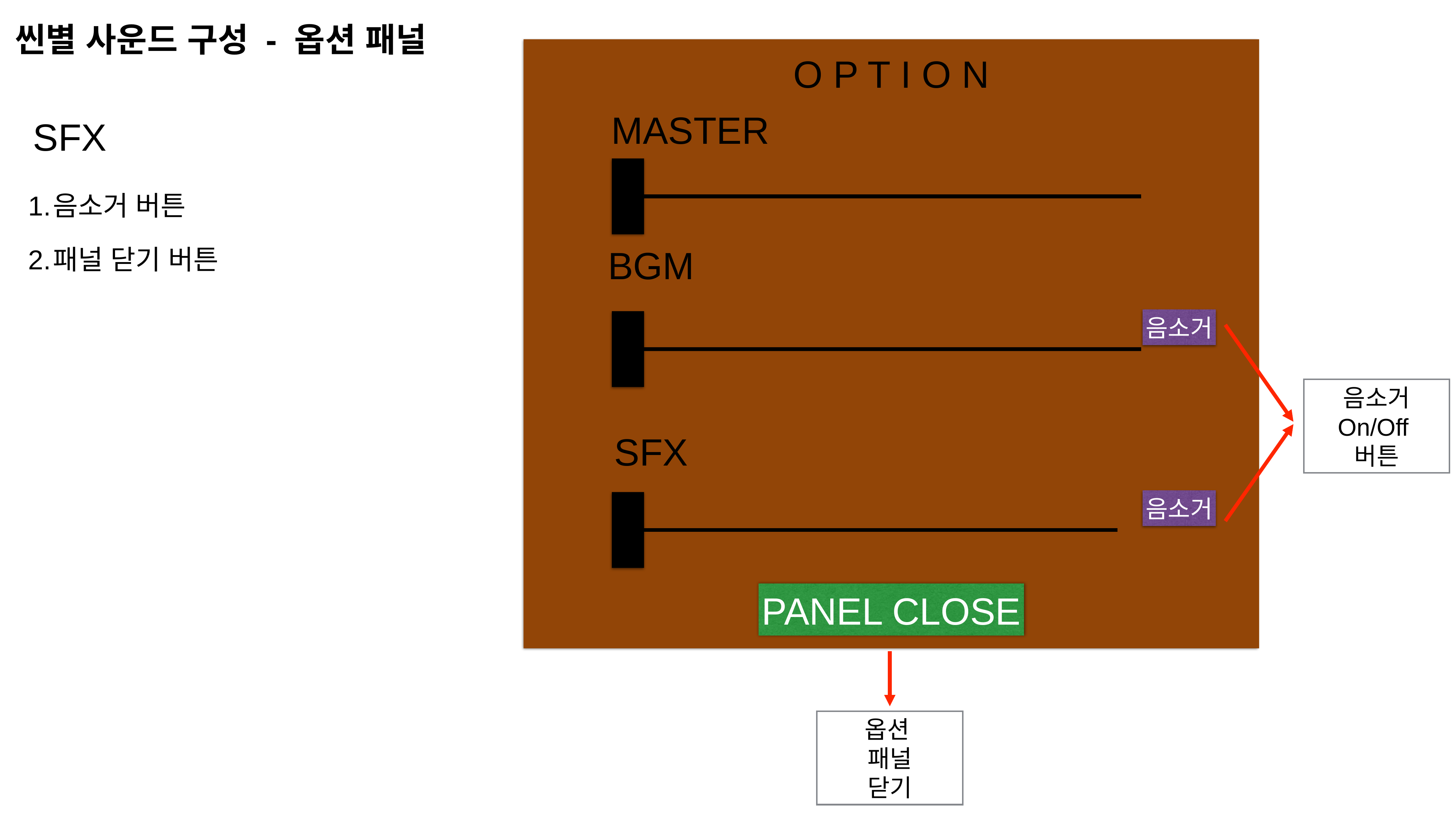

씬별 사운드 구성 - 옵션 패널

O P T I O N
SFX
MASTER

음소거 버튼
패널 닫기 버튼

BGM
음소거

음소거
On/Off
버튼

SFX
음소거

PANEL CLOSE

옵션
패널
닫기